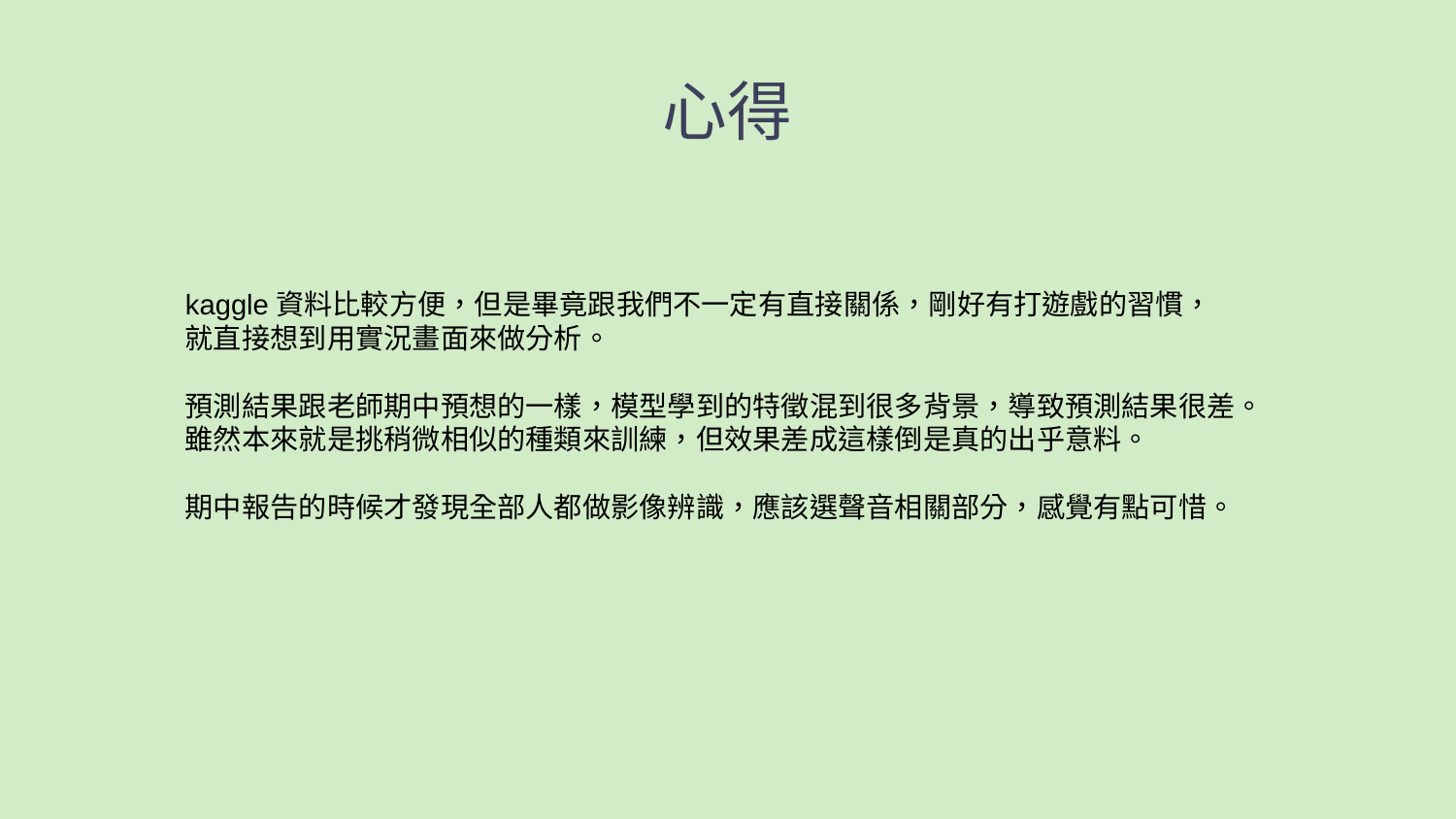

# 心得
kaggle資料比較方便，但是畢竟跟我們不一定有直接關係，剛好有打遊戲的習慣，
就直接想到用實況畫面來做分析。

預測結果跟老師期中預想的一樣，模型學到的特徵混到很多背景，導致預測結果很差。
雖然本來就是挑稍微相似的種類來訓練，但效果差成這樣倒是真的出乎意料。

期中報告的時候才發現全部人都做影像辨識，應該選聲音相關部分，感覺有點可惜。